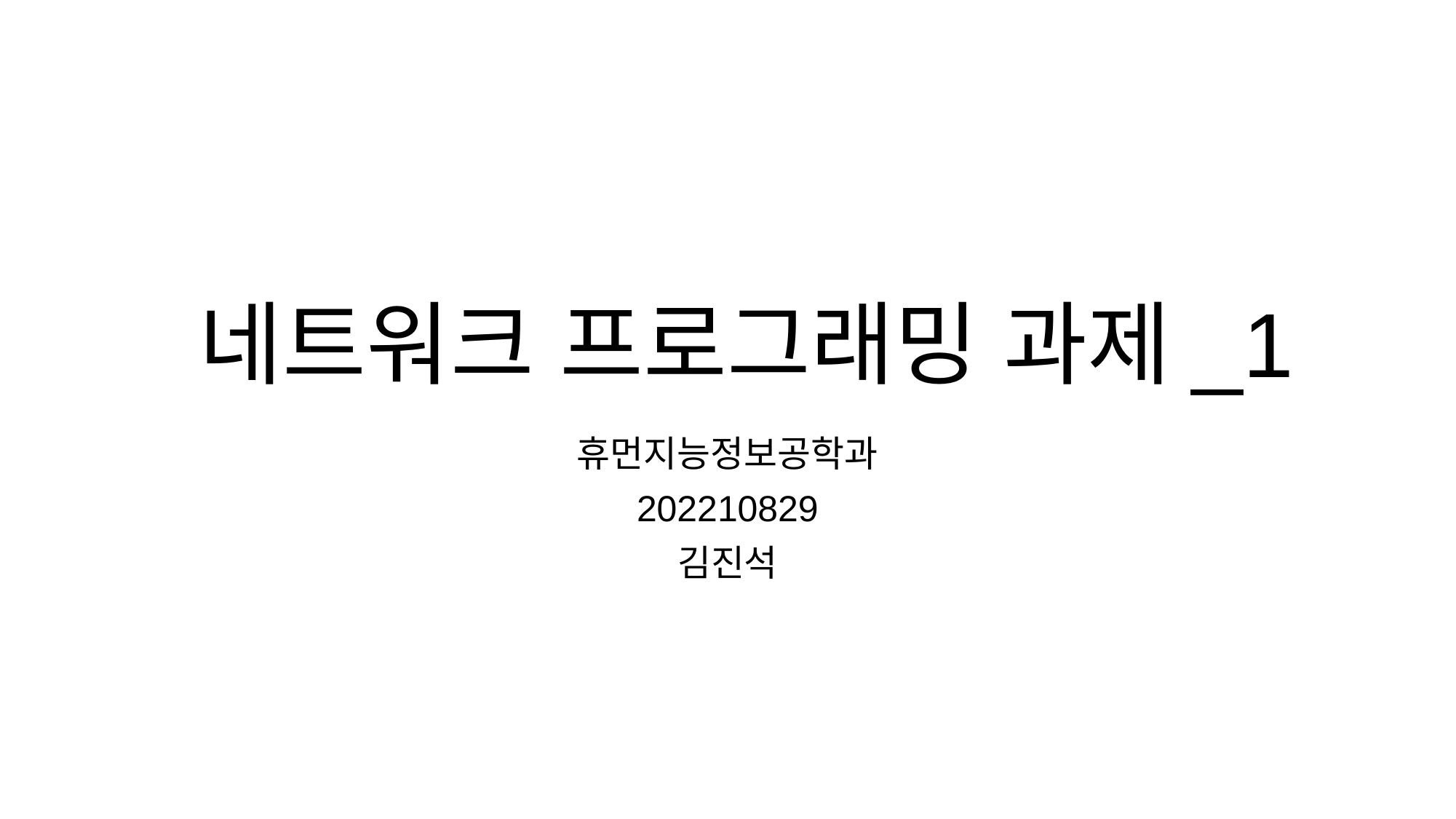

# 네트워크 프로그래밍 과제_1
휴먼지능정보공학과
202210829
김진석